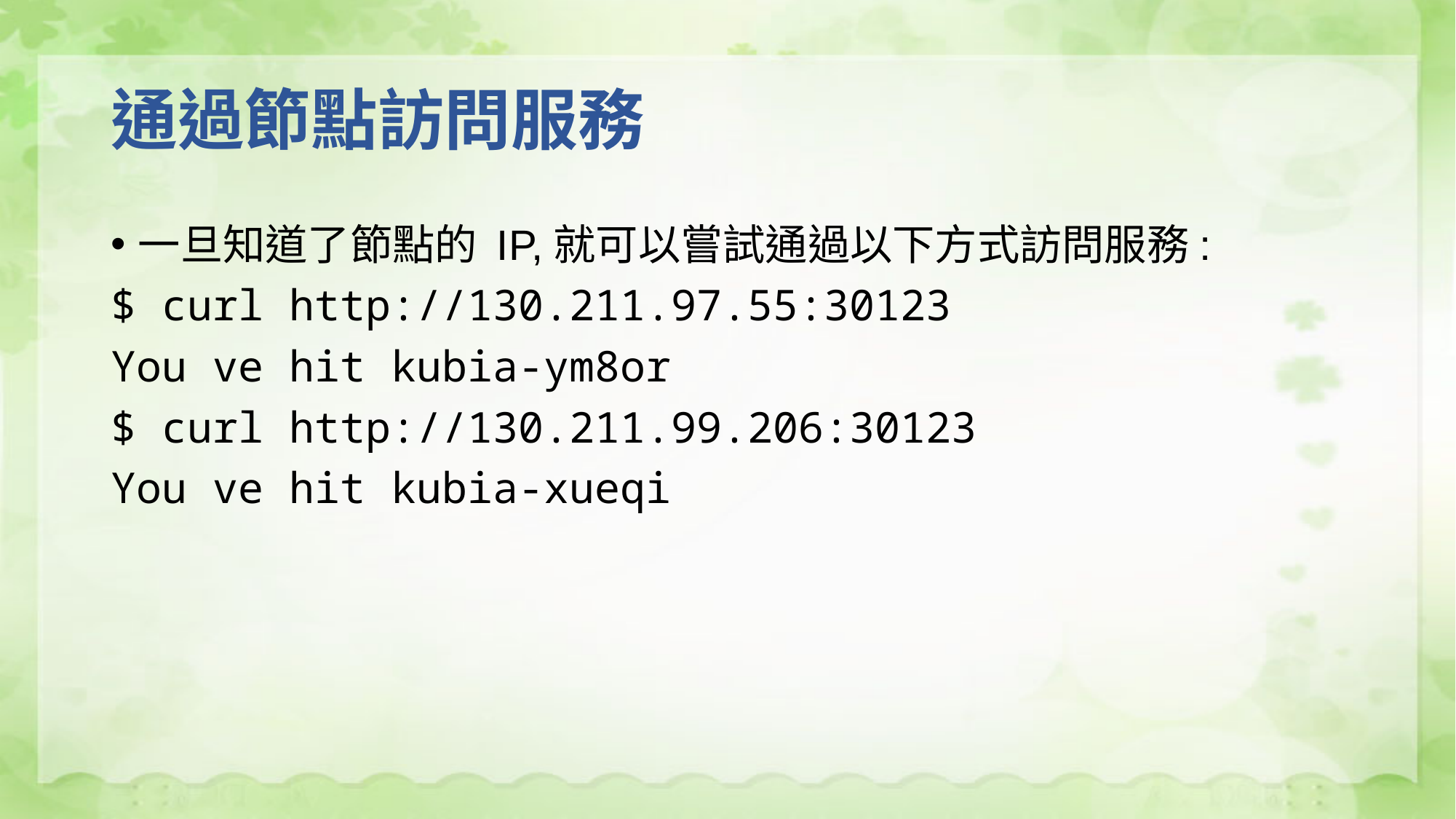

# 通過節點訪問服務
一旦知道了節點的 IP,就可以嘗試通過以下方式訪問服務:
$ curl http://130.211.97.55:30123
You ve hit kubia-ym8or
$ curl http://130.211.99.206:30123
You ve hit kubia-xueqi